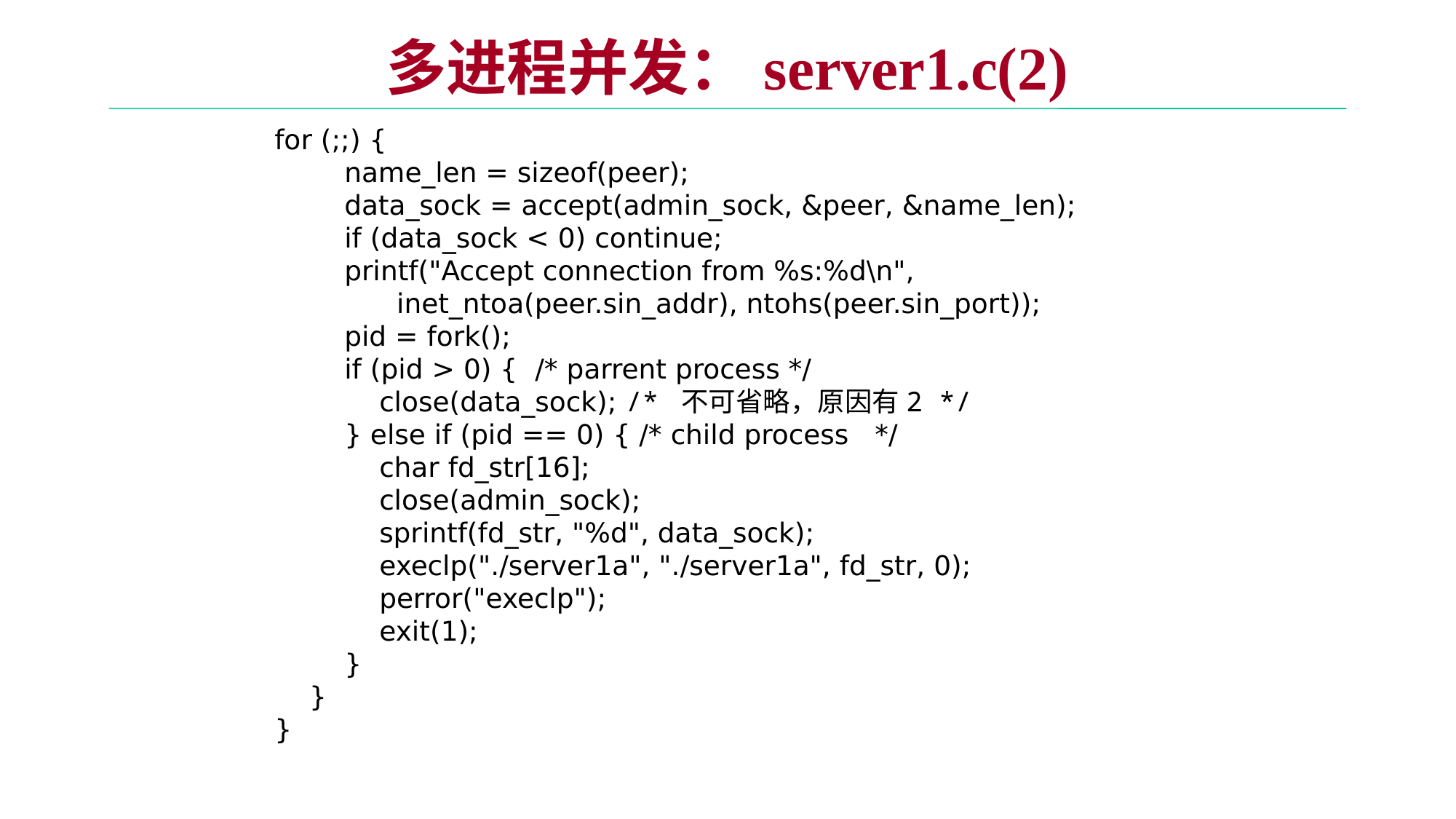

# 多进程并发：server1.c(2)
for (;;) {
        name_len = sizeof(peer);
        data_sock = accept(admin_sock, &peer, &name_len);
        if (data_sock < 0) continue;
        printf("Accept connection from %s:%d\n",
              inet_ntoa(peer.sin_addr), ntohs(peer.sin_port));
        pid = fork();
        if (pid > 0) {  /* parrent process */
            close(data_sock); /* 不可省略，原因有2 */
        } else if (pid == 0) { /* child process   */
            char fd_str[16];
            close(admin_sock);
            sprintf(fd_str, "%d", data_sock);
            execlp("./server1a", "./server1a", fd_str, 0);
            perror("execlp");
            exit(1);
        }
    }
}